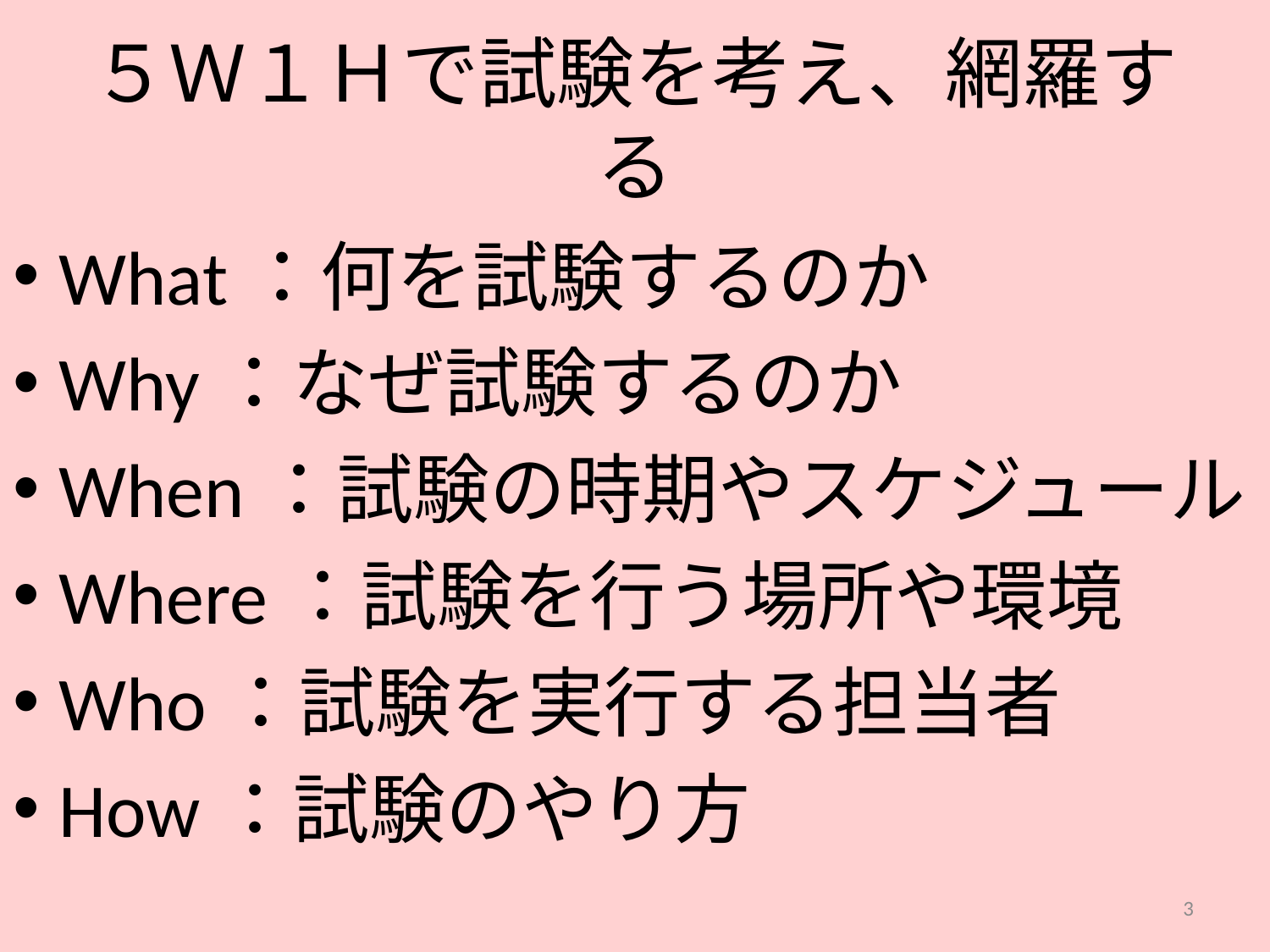

# ５Ｗ１Ｈで試験を考え、網羅する
What：何を試験するのか
Why：なぜ試験するのか
When：試験の時期やスケジュール
Where：試験を行う場所や環境
Who：試験を実行する担当者
How：試験のやり方
3